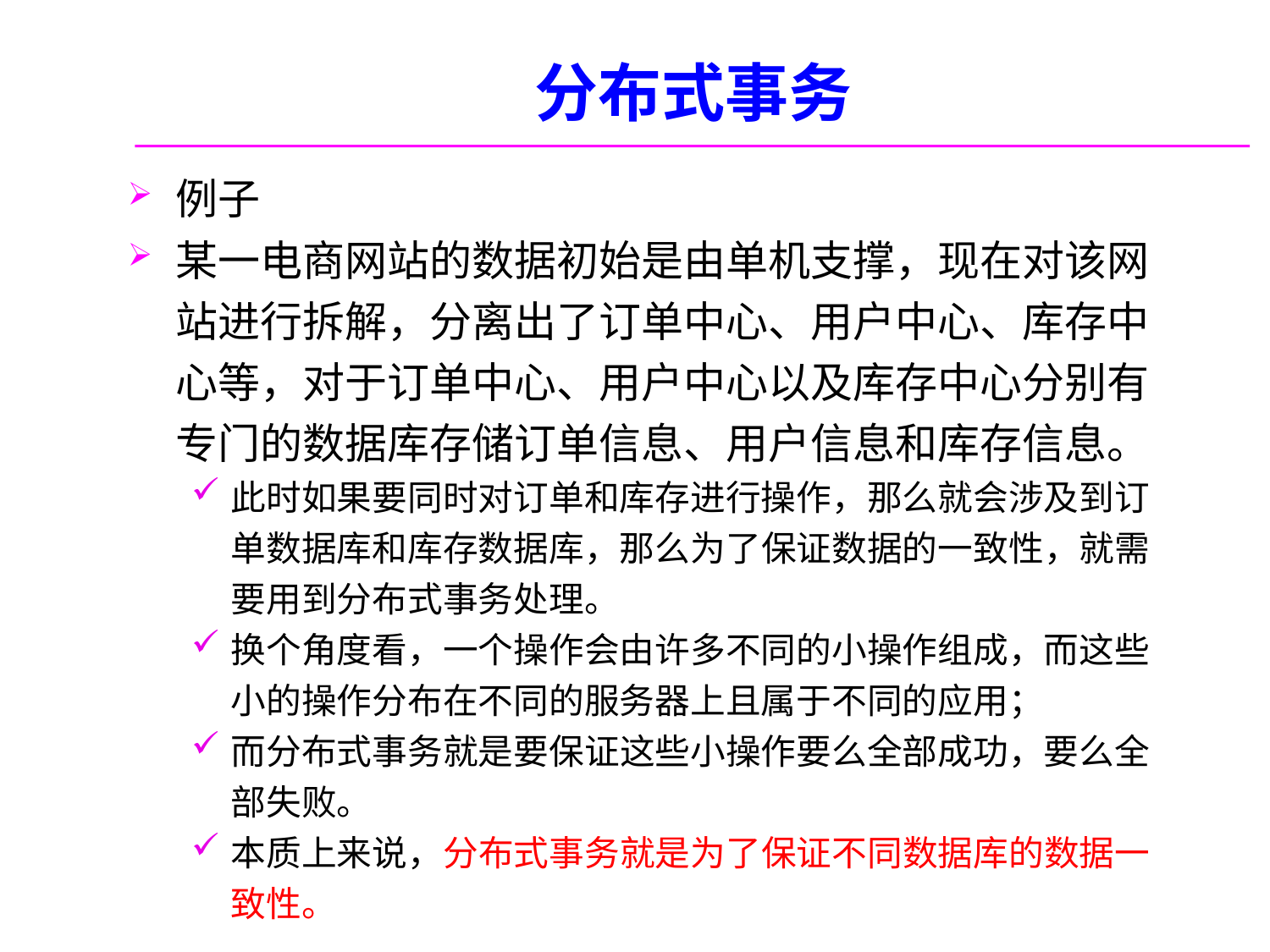

# 分布式事务
例子
某一电商网站的数据初始是由单机支撑，现在对该网站进行拆解，分离出了订单中心、用户中心、库存中心等，对于订单中心、用户中心以及库存中心分别有专门的数据库存储订单信息、用户信息和库存信息。
此时如果要同时对订单和库存进行操作，那么就会涉及到订单数据库和库存数据库，那么为了保证数据的一致性，就需要用到分布式事务处理。
换个角度看，一个操作会由许多不同的小操作组成，而这些小的操作分布在不同的服务器上且属于不同的应用；
而分布式事务就是要保证这些小操作要么全部成功，要么全部失败。
本质上来说，分布式事务就是为了保证不同数据库的数据一致性。
13